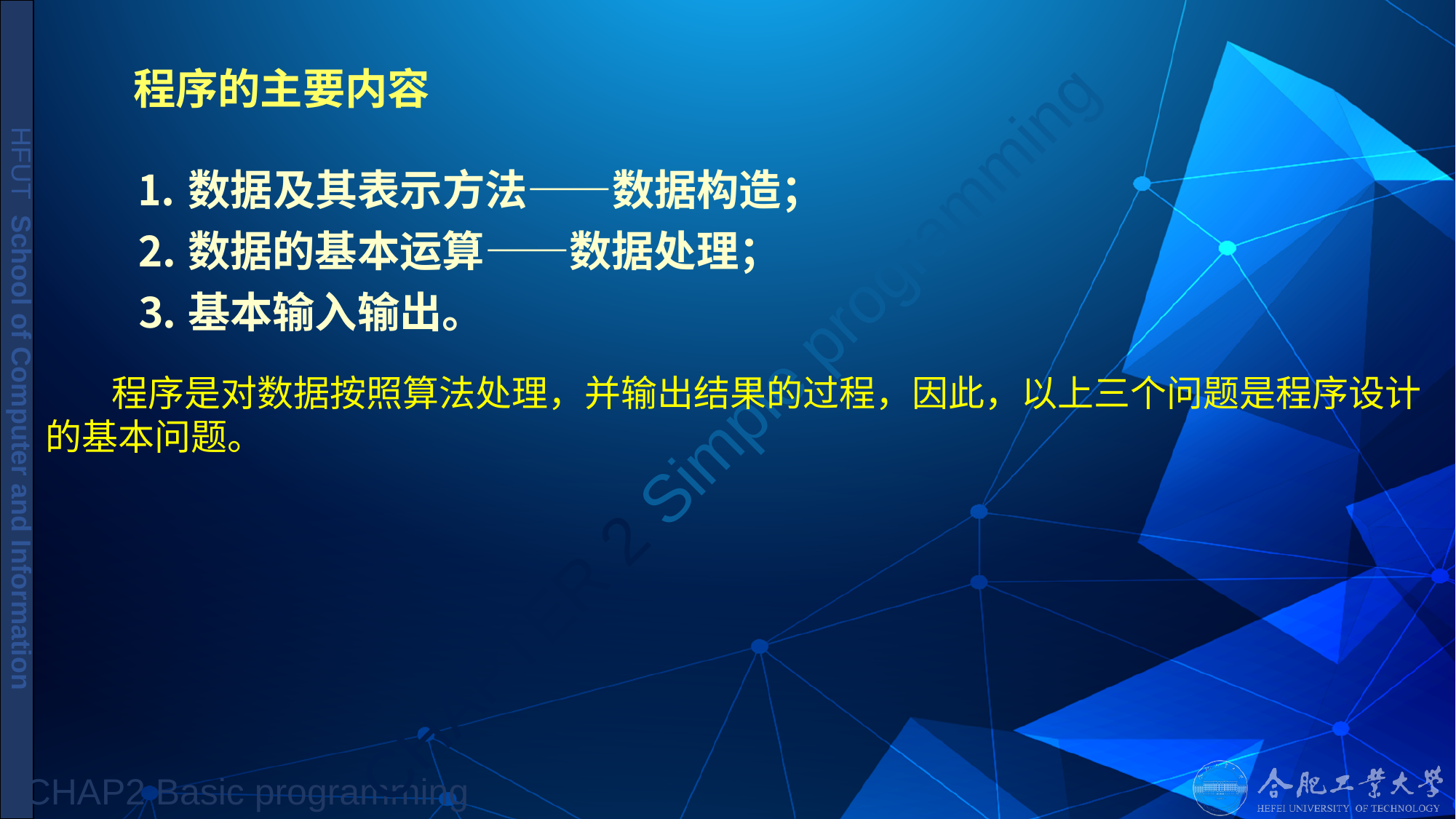

# 程序的主要内容
 ⒈数据及其表示方法——数据构造；
 ⒉数据的基本运算——数据处理；
 ⒊基本输入输出。
       程序是对数据按照算法处理，并输出结果的过程，因此，以上三个问题是程序设计的基本问题。